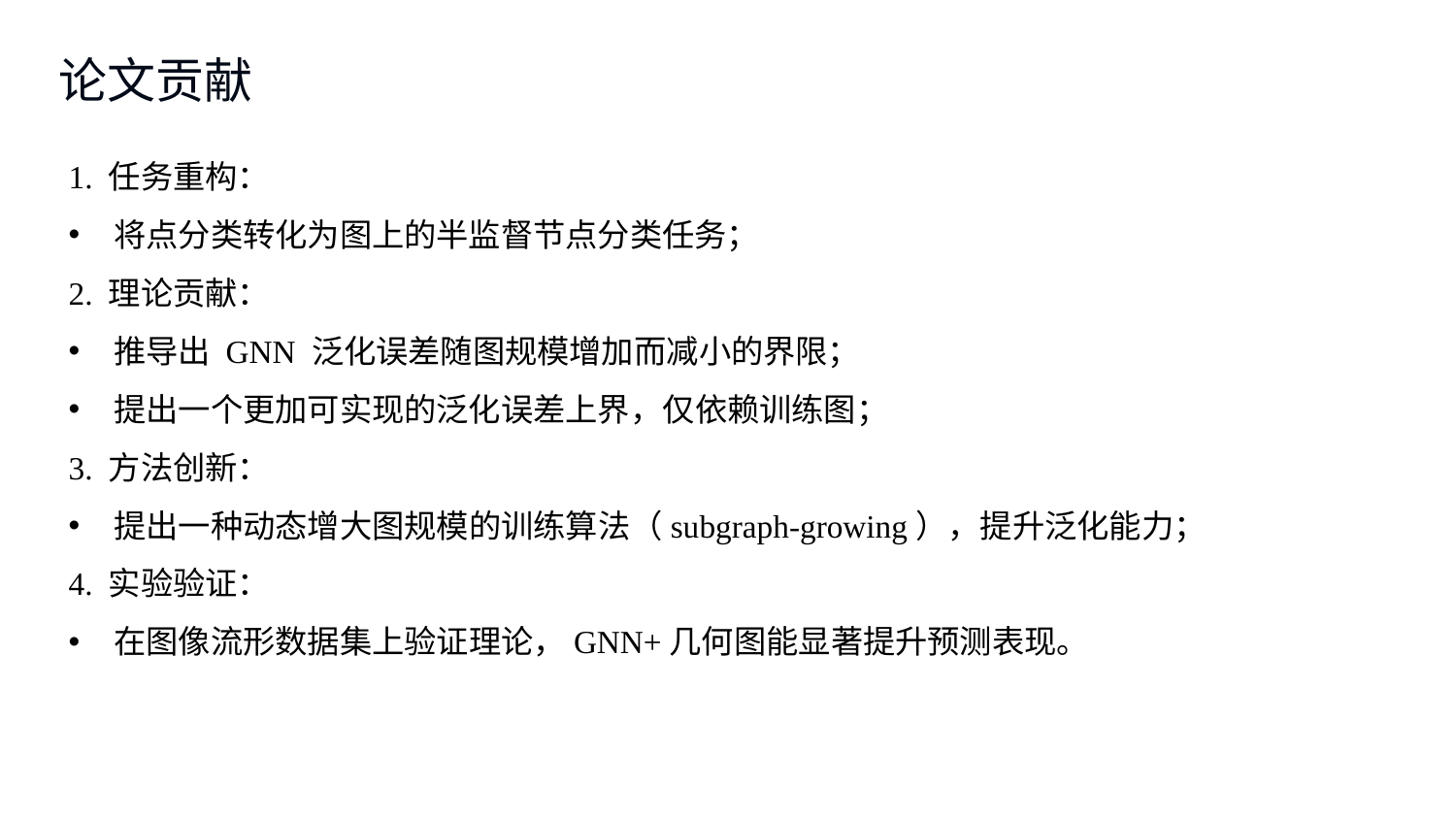

论文贡献
1. 任务重构：
将点分类转化为图上的半监督节点分类任务；
2. 理论贡献：
推导出 GNN 泛化误差随图规模增加而减小的界限；
提出一个更加可实现的泛化误差上界，仅依赖训练图；
3. 方法创新：
提出一种动态增大图规模的训练算法（subgraph-growing），提升泛化能力；
4. 实验验证：
在图像流形数据集上验证理论，GNN+几何图能显著提升预测表现。